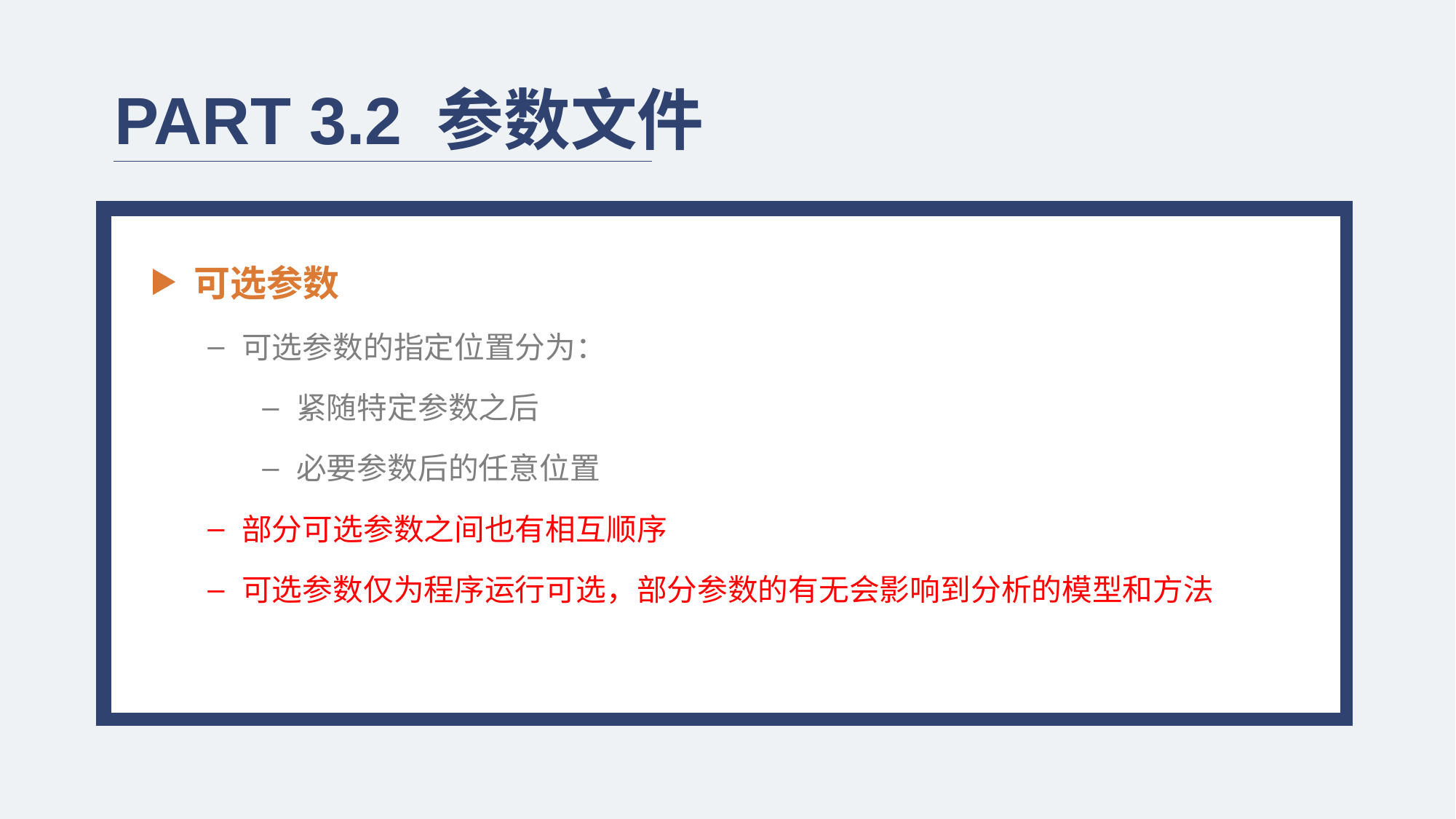

PART 3.2 参数文件

可选参数
可选参数的指定位置分为：
紧随特定参数之后
必要参数后的任意位置
部分可选参数之间也有相互顺序
可选参数仅为程序运行可选，部分参数的有无会影响到分析的模型和方法